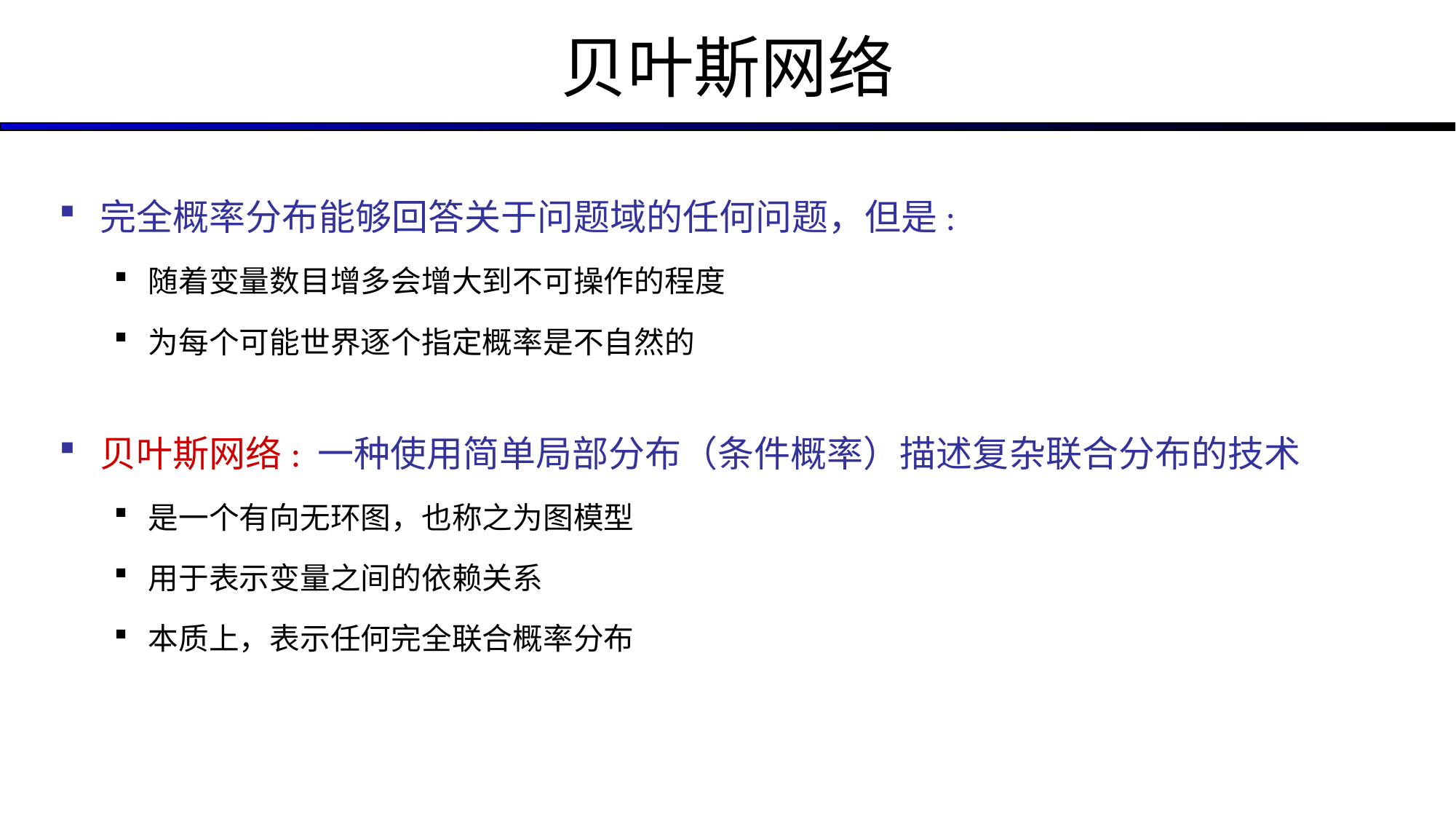

# 贝叶斯网络
完全概率分布能够回答关于问题域的任何问题，但是:
随着变量数目增多会增大到不可操作的程度
为每个可能世界逐个指定概率是不自然的

贝叶斯网络: 一种使用简单局部分布（条件概率）描述复杂联合分布的技术
是一个有向无环图，也称之为图模型
用于表示变量之间的依赖关系
本质上，表示任何完全联合概率分布